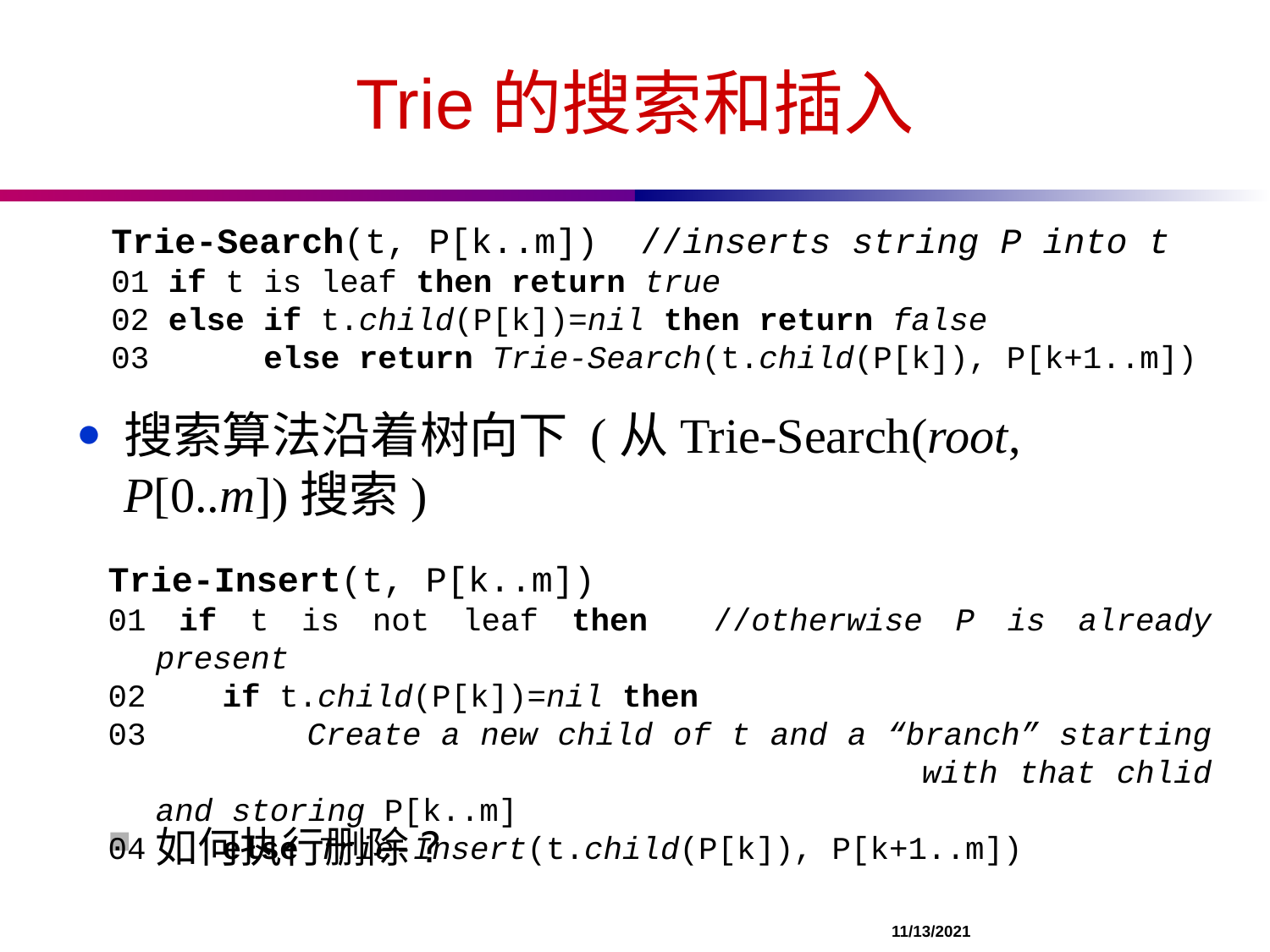

# Trie的搜索和插入
Trie-Search(t, P[k..m])  //inserts string P into t
01 if t is leaf then return true
02 else if t.child(P[k])=nil then return false
03      else return Trie-Search(t.child(P[k]), P[k+1..m])
搜索算法沿着树向下 (从Trie-Search(root, P[0..m])搜索)
Trie-Insert(t, P[k..m])
01 if t is not leaf then  //otherwise P is already present
02    if t.child(P[k])=nil then
03        Create a new child of t and a “branch” starting   						with that chlid and storing P[k..m]
04    else Trie-Insert(t.child(P[k]), P[k+1..m])
如何执行删除?
		 				            11/13/2021